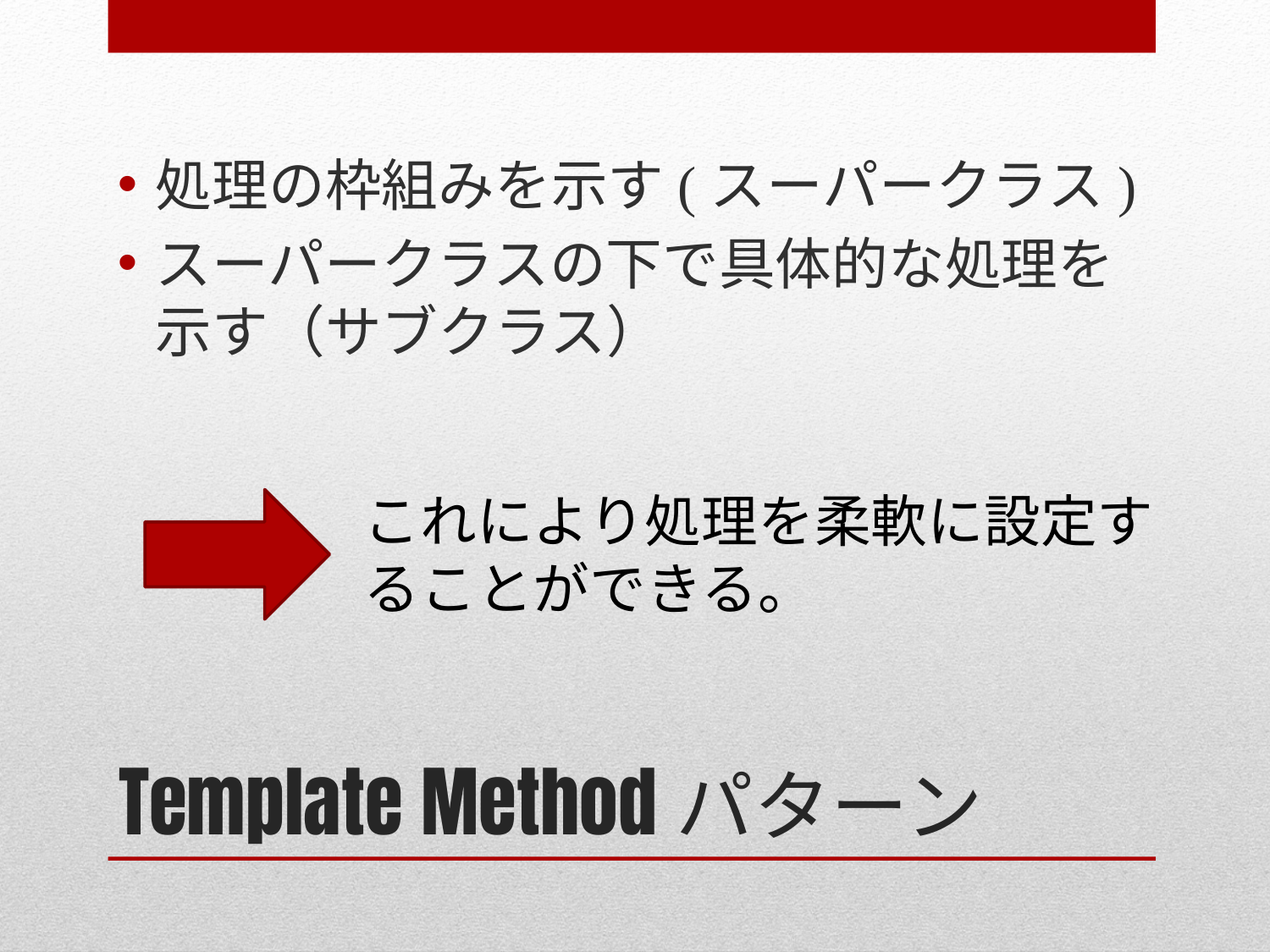

処理の枠組みを示す(スーパークラス)
スーパークラスの下で具体的な処理を示す（サブクラス）

これにより処理を柔軟に設定することができる。

# Template Methodパターン